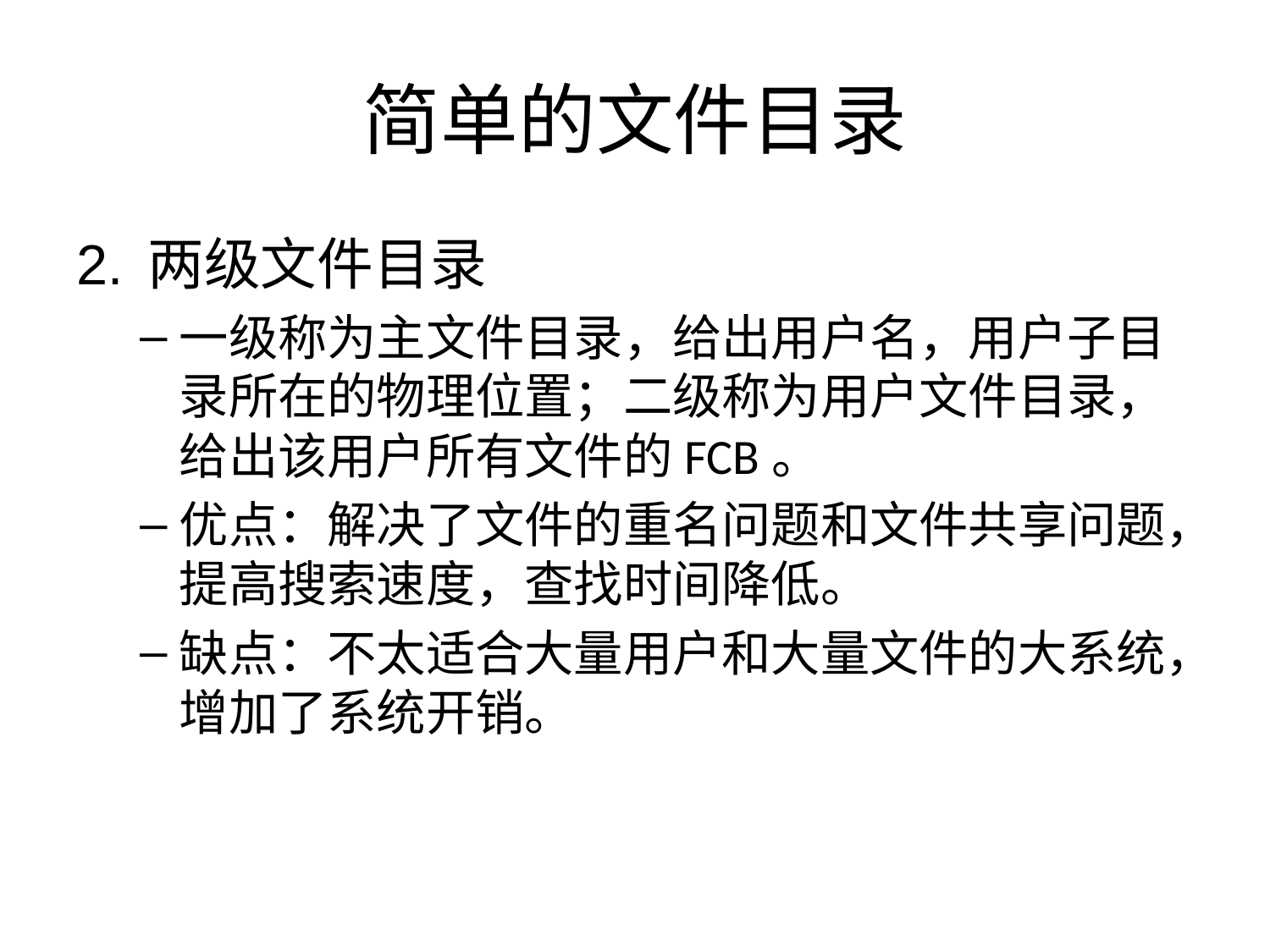

# 简单的文件目录
两级文件目录
一级称为主文件目录，给出用户名，用户子目录所在的物理位置；二级称为用户文件目录，给出该用户所有文件的FCB。
优点：解决了文件的重名问题和文件共享问题，提高搜索速度，查找时间降低。
缺点：不太适合大量用户和大量文件的大系统，增加了系统开销。